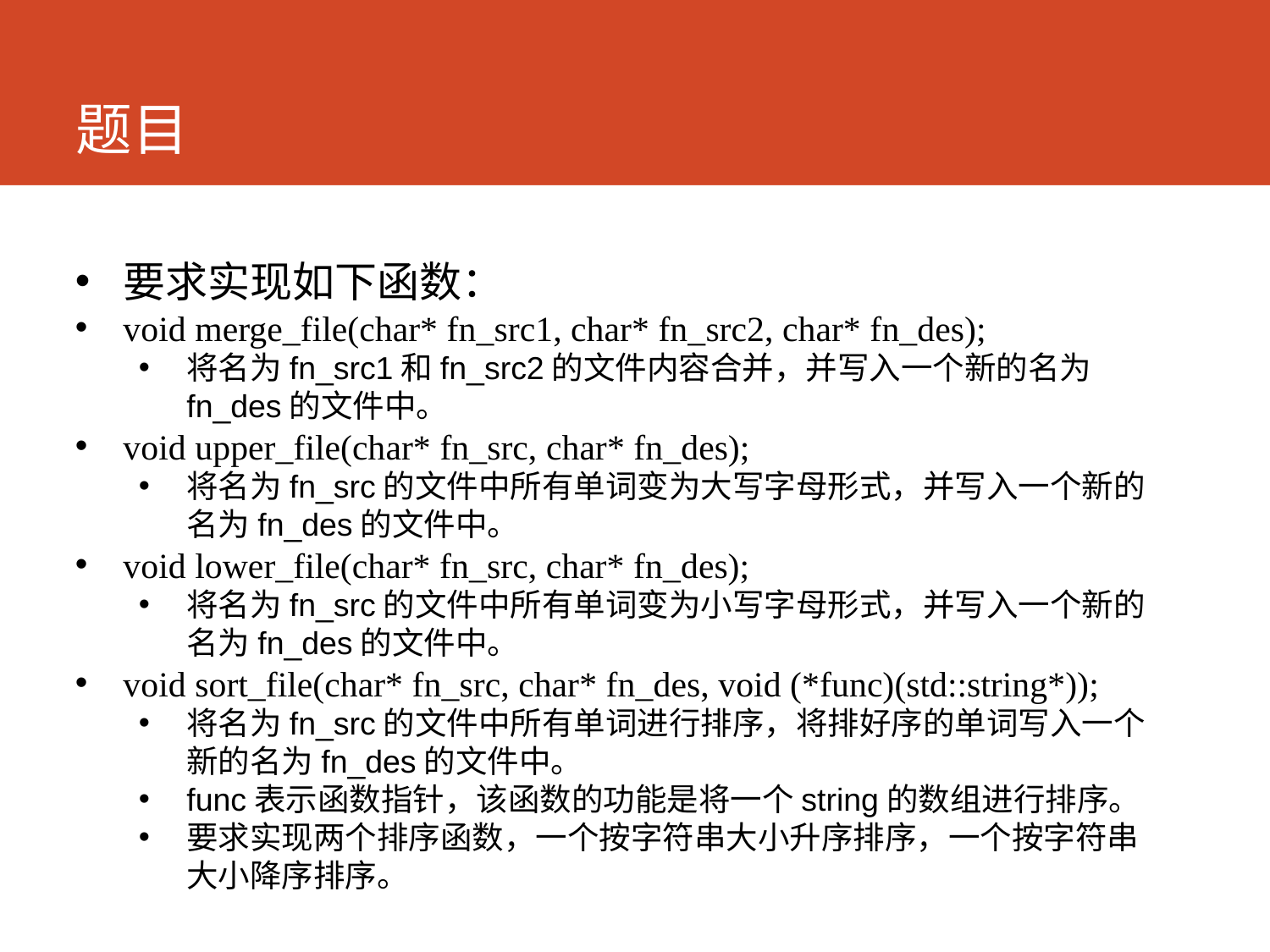

# 题目
要求实现如下函数：
void merge_file(char* fn_src1, char* fn_src2, char* fn_des);
将名为fn_src1和fn_src2的文件内容合并，并写入一个新的名为fn_des的文件中。
void upper_file(char* fn_src, char* fn_des);
将名为fn_src的文件中所有单词变为大写字母形式，并写入一个新的名为fn_des的文件中。
void lower_file(char* fn_src, char* fn_des);
将名为fn_src的文件中所有单词变为小写字母形式，并写入一个新的名为fn_des的文件中。
void sort_file(char* fn_src, char* fn_des, void (*func)(std::string*));
将名为fn_src的文件中所有单词进行排序，将排好序的单词写入一个新的名为fn_des的文件中。
func表示函数指针，该函数的功能是将一个string的数组进行排序。
要求实现两个排序函数，一个按字符串大小升序排序，一个按字符串大小降序排序。